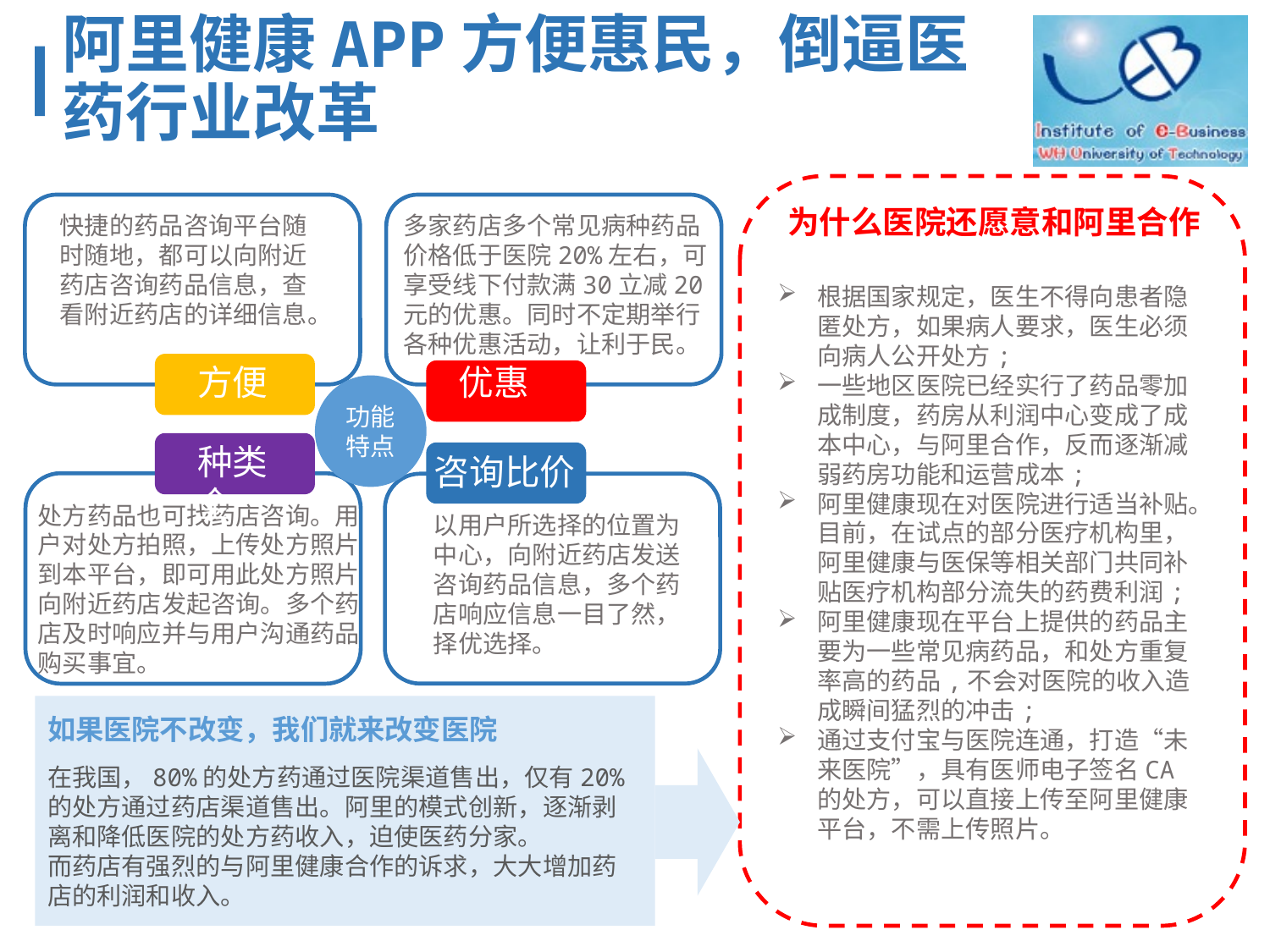

# 阿里健康APP方便惠民，倒逼医药行业改革

为什么医院还愿意和阿里合作
快捷的药品咨询平台随时随地，都可以向附近药店咨询药品信息，查看附近药店的详细信息。

多家药店多个常见病种药品价格低于医院20%左右，可享受线下付款满30立减20元的优惠。同时不定期举行各种优惠活动，让利于民。

根据国家规定，医生不得向患者隐匿处方，如果病人要求，医生必须向病人公开处方;
一些地区医院已经实行了药品零加成制度，药房从利润中心变成了成本中心，与阿里合作，反而逐渐减弱药房功能和运营成本;
阿里健康现在对医院进行适当补贴。目前，在试点的部分医疗机构里，阿里健康与医保等相关部门共同补贴医疗机构部分流失的药费利润;
阿里健康现在平台上提供的药品主要为一些常见病药品，和处方重复率高的药品,不会对医院的收入造成瞬间猛烈的冲击;
通过支付宝与医院连通，打造“未来医院”，具有医师电子签名CA的处方，可以直接上传至阿里健康平台，不需上传照片。

方便
优惠

功能特点

种类全

咨询比价

处方药品也可找药店咨询。用户对处方拍照，上传处方照片到本平台，即可用此处方照片向附近药店发起咨询。多个药店及时响应并与用户沟通药品购买事宜。

以用户所选择的位置为中心，向附近药店发送咨询药品信息，多个药店响应信息一目了然，择优选择。

如果医院不改变，我们就来改变医院

在我国，80%的处方药通过医院渠道售出，仅有20%的处方通过药店渠道售出。阿里的模式创新，逐渐剥离和降低医院的处方药收入，迫使医药分家。
而药店有强烈的与阿里健康合作的诉求，大大增加药店的利润和收入。